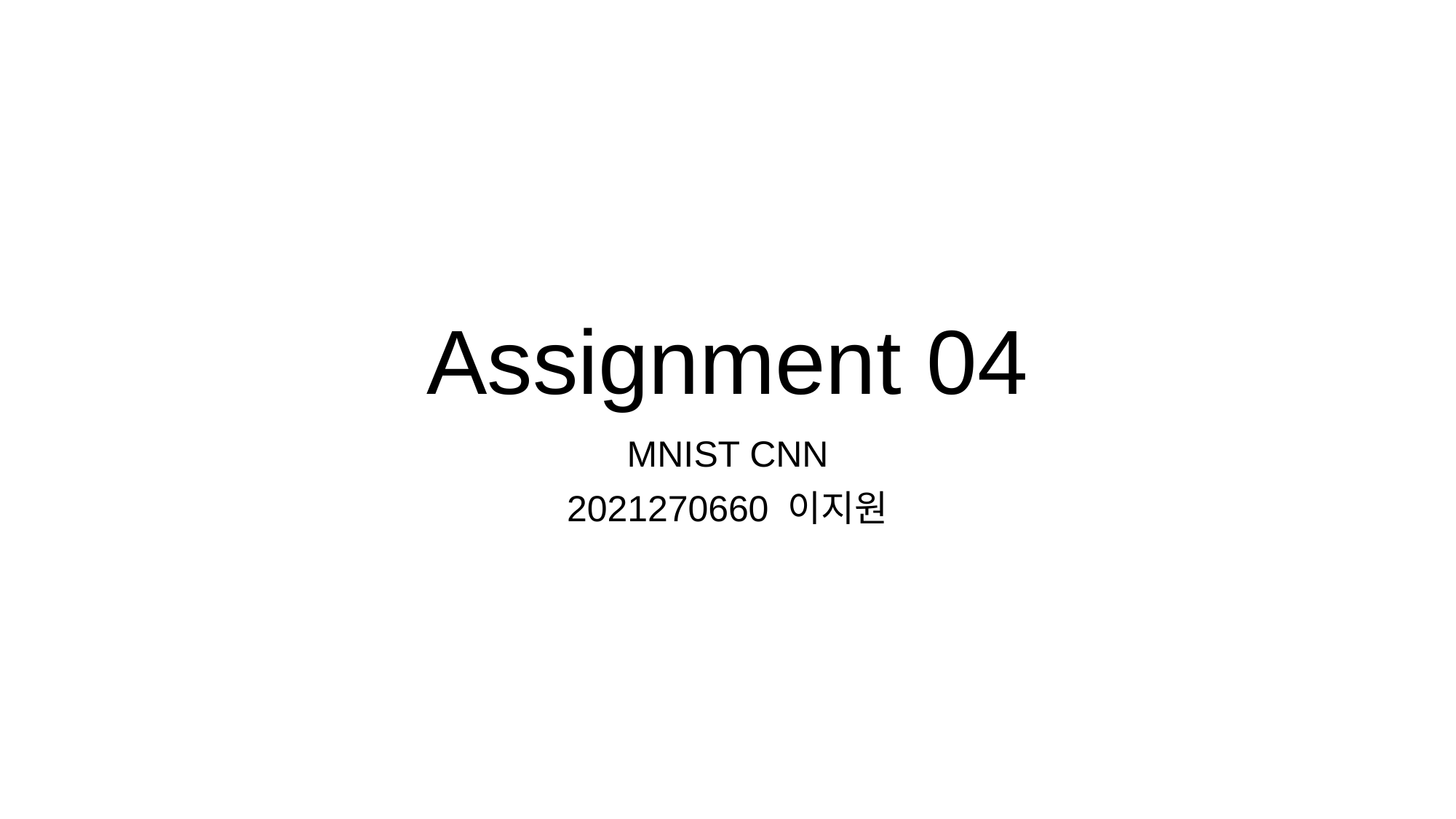

# Assignment 04
MNIST CNN
2021270660 이지원